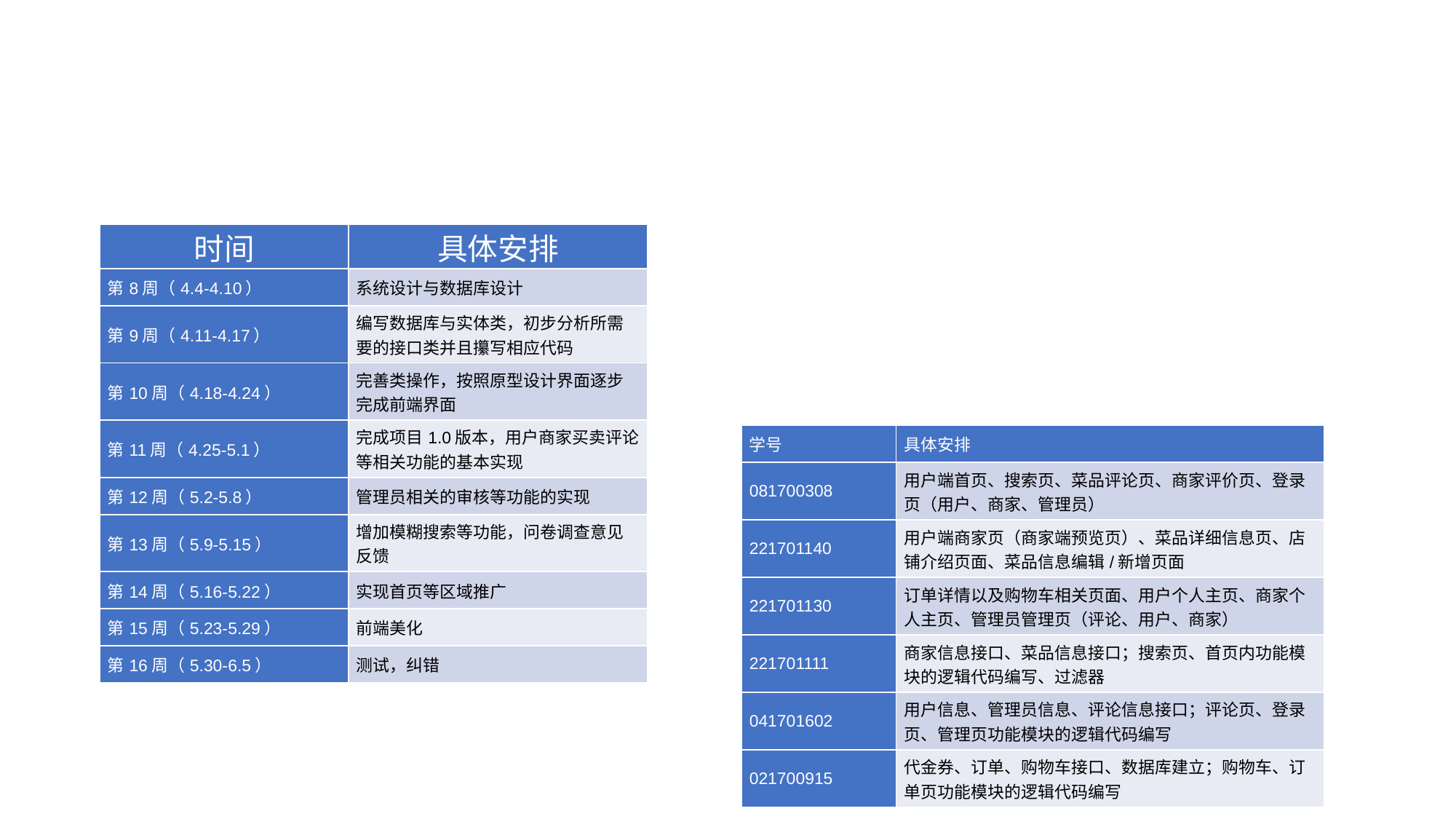

# 预期开发计划时间、分工安排
| 时间 | 具体安排 |
| --- | --- |
| 第8周（4.4-4.10） | 系统设计与数据库设计 |
| 第9周（4.11-4.17） | 编写数据库与实体类，初步分析所需要的接口类并且攥写相应代码 |
| 第10周（4.18-4.24） | 完善类操作，按照原型设计界面逐步完成前端界面 |
| 第11周（4.25-5.1） | 完成项目1.0版本，用户商家买卖评论等相关功能的基本实现 |
| 第12周（5.2-5.8） | 管理员相关的审核等功能的实现 |
| 第13周（5.9-5.15） | 增加模糊搜索等功能，问卷调查意见反馈 |
| 第14周（5.16-5.22） | 实现首页等区域推广 |
| 第15周（5.23-5.29） | 前端美化 |
| 第16周（5.30-6.5） | 测试，纠错 |
| 学号 | 具体安排 |
| --- | --- |
| 081700308 | 用户端首页、搜索页、菜品评论页、商家评价页、登录页（用户、商家、管理员） |
| 221701140 | 用户端商家页（商家端预览页）、菜品详细信息页、店铺介绍页面、菜品信息编辑/新增页面 |
| 221701130 | 订单详情以及购物车相关页面、用户个人主页、商家个人主页、管理员管理页（评论、用户、商家） |
| 221701111 | 商家信息接口、菜品信息接口；搜索页、首页内功能模块的逻辑代码编写、过滤器 |
| 041701602 | 用户信息、管理员信息、评论信息接口；评论页、登录页、管理页功能模块的逻辑代码编写 |
| 021700915 | 代金券、订单、购物车接口、数据库建立；购物车、订单页功能模块的逻辑代码编写 |